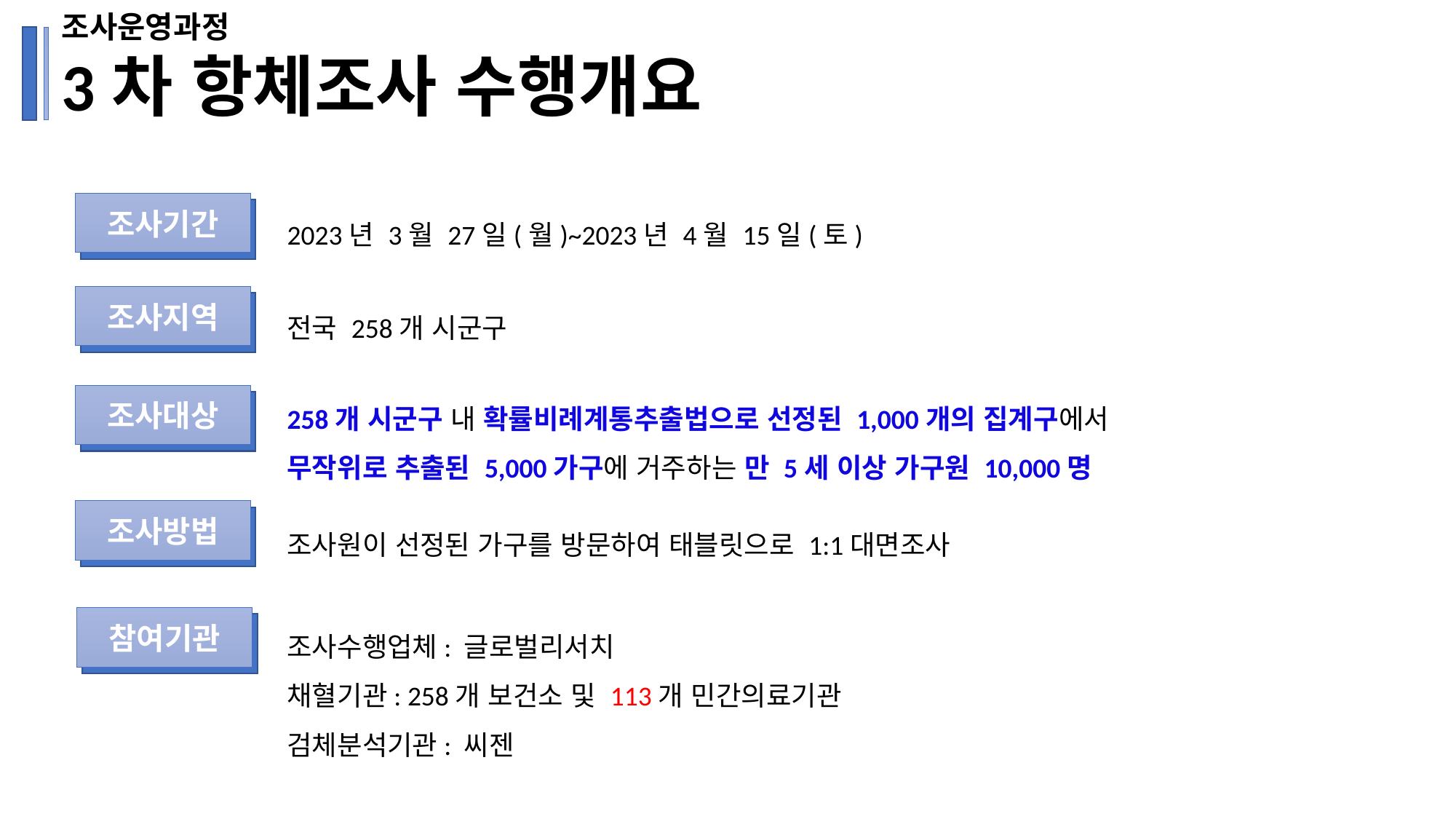

조사운영과정
3차 항체조사 수행개요

조사기간
2023년 3월 27일(월)~2023년 4월 15일(토)

조사지역
전국 258개 시군구

258개 시군구 내 확률비례계통추출법으로 선정된 1,000개의 집계구에서
무작위로 추출된 5,000가구에 거주하는 만 5세 이상 가구원 10,000명
조사대상

조사방법
조사원이 선정된 가구를 방문하여 태블릿으로 1:1대면조사

참여기관
조사수행업체: 글로벌리서치
채혈기관: 258개 보건소 및 113개 민간의료기관
검체분석기관: 씨젠